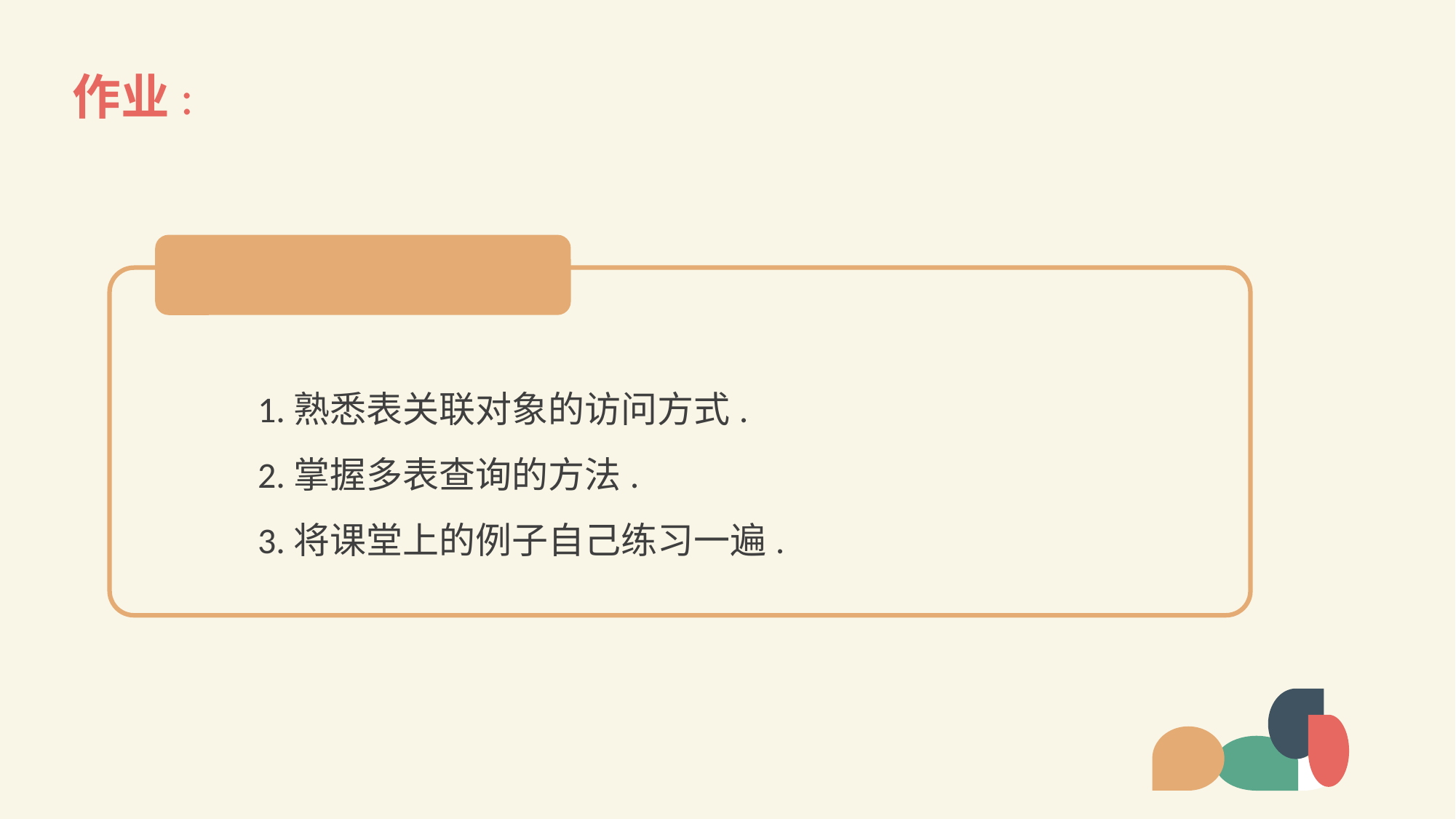

# 作业:

1.熟悉表关联对象的访问方式.
2.掌握多表查询的方法.
3.将课堂上的例子自己练习一遍.

LOREM